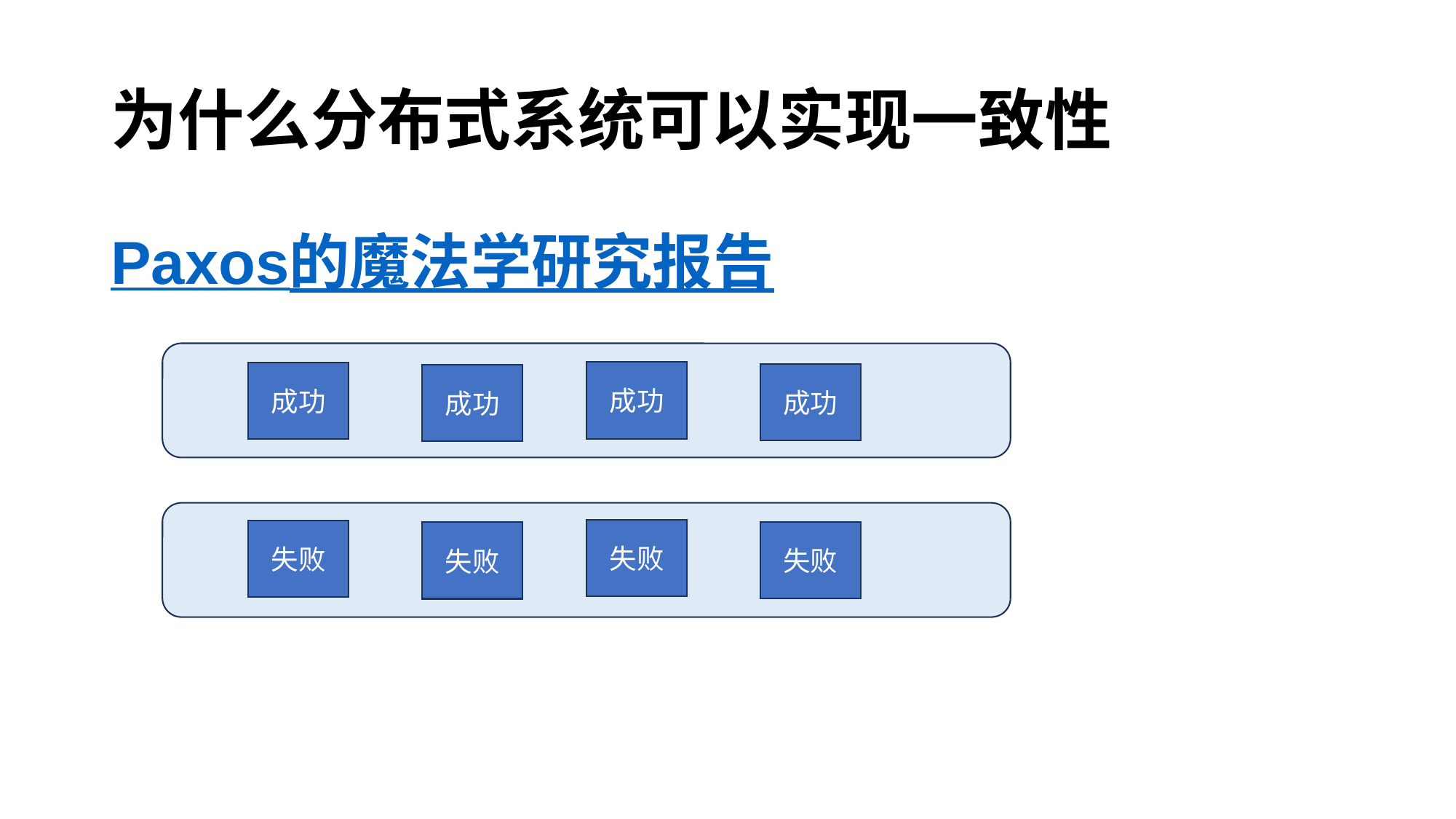

# 为什么分布式系统可以实现一致性
Paxos的魔法学研究报告

成功
成功
成功
成功

失败
失败
失败
失败